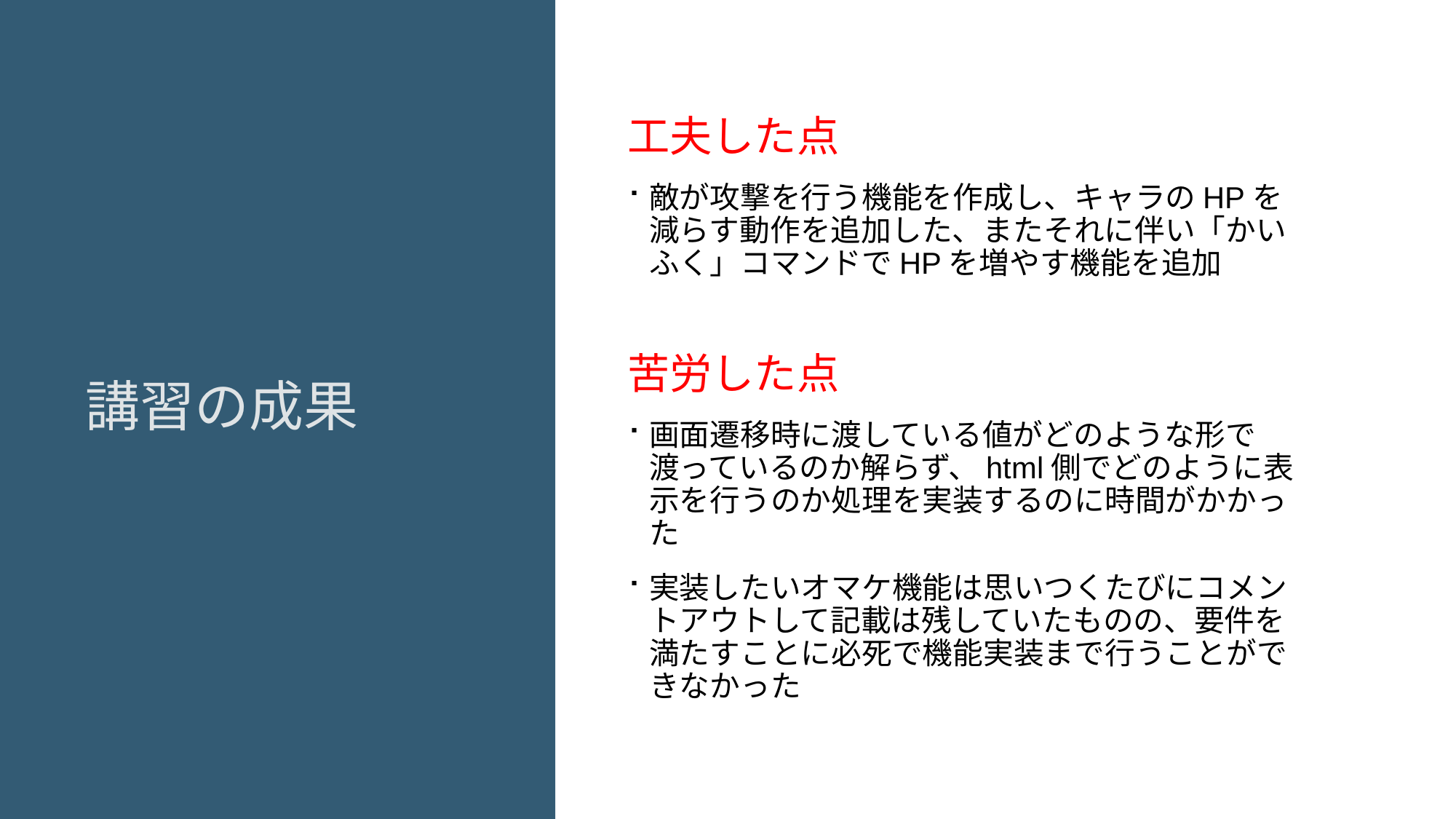

# 講習の成果
工夫した点
敵が攻撃を行う機能を作成し、キャラのHPを減らす動作を追加した、またそれに伴い「かいふく」コマンドでHPを増やす機能を追加

苦労した点
画面遷移時に渡している値がどのような形で渡っているのか解らず、html側でどのように表示を行うのか処理を実装するのに時間がかかった
実装したいオマケ機能は思いつくたびにコメントアウトして記載は残していたものの、要件を満たすことに必死で機能実装まで行うことができなかった